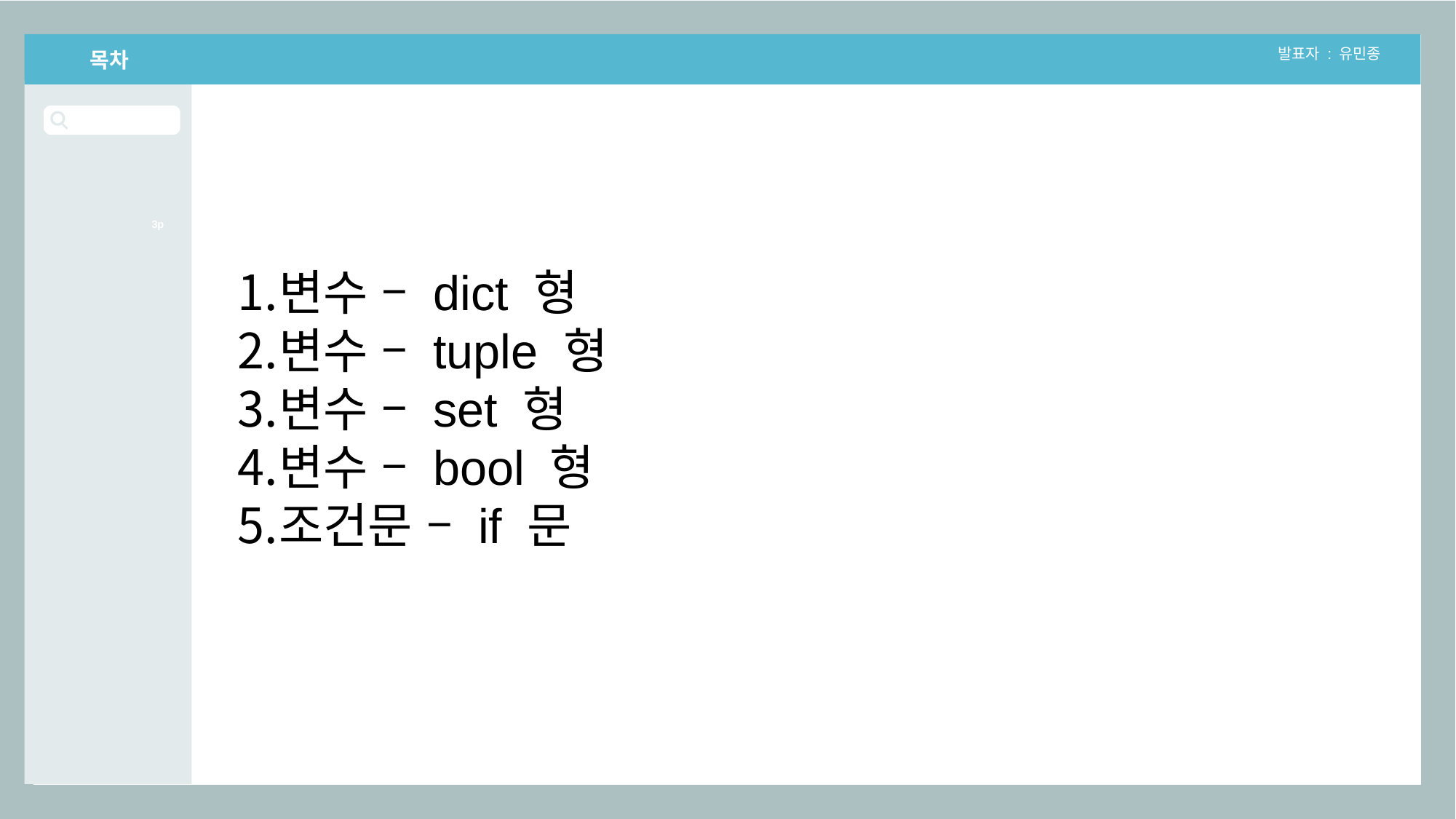

목차
발표자 : 유민종

3p
변수 – dict 형
변수 – tuple 형
변수 – set 형
변수 – bool 형
조건문 – if 문